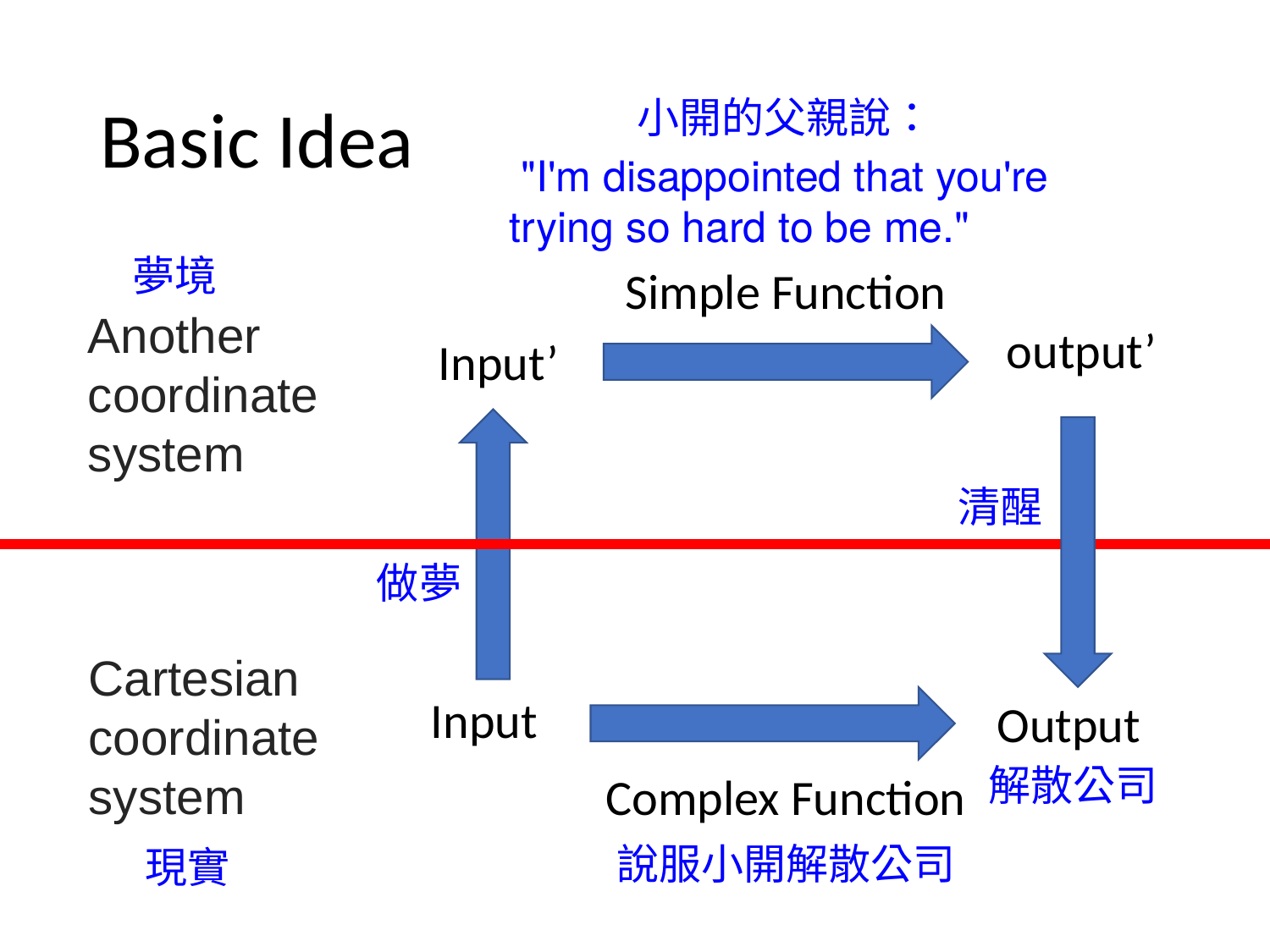

# Basic Idea
小開的父親說：
 "I'm disappointed that you're trying so hard to be me."
夢境
Simple Function
Another coordinate system
output’
Input’

清醒

做夢
Cartesian coordinate system
Input

Output
解散公司
Complex Function
說服小開解散公司
現實